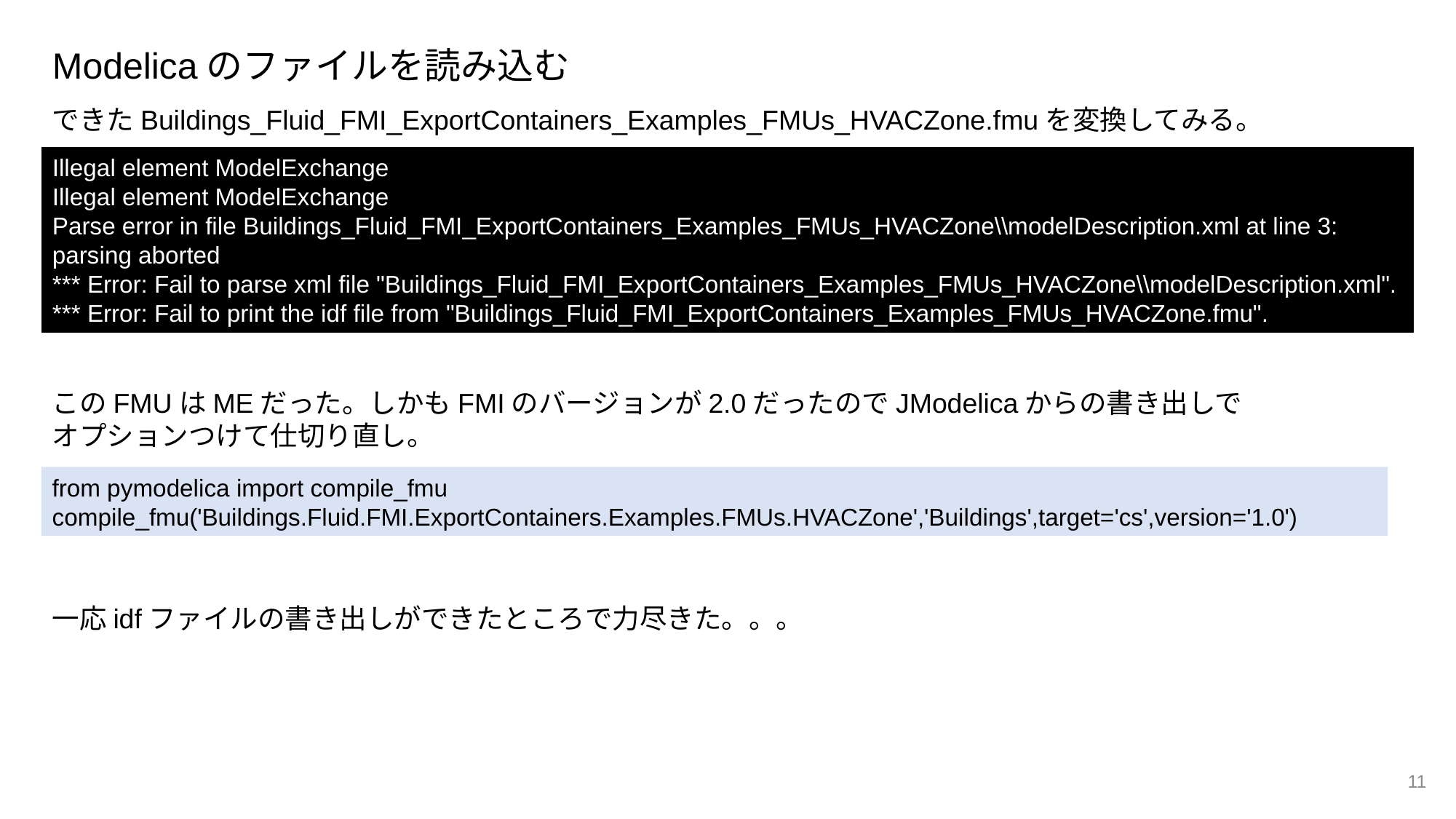

Modelicaのファイルを読み込む
できたBuildings_Fluid_FMI_ExportContainers_Examples_FMUs_HVACZone.fmuを変換してみる。
Illegal element ModelExchange
Illegal element ModelExchange
Parse error in file Buildings_Fluid_FMI_ExportContainers_Examples_FMUs_HVACZone\\modelDescription.xml at line 3:
parsing aborted
*** Error: Fail to parse xml file "Buildings_Fluid_FMI_ExportContainers_Examples_FMUs_HVACZone\\modelDescription.xml".
*** Error: Fail to print the idf file from "Buildings_Fluid_FMI_ExportContainers_Examples_FMUs_HVACZone.fmu".
このFMUはMEだった。しかもFMIのバージョンが2.0だったのでJModelicaからの書き出しで
オプションつけて仕切り直し。
from pymodelica import compile_fmu
compile_fmu('Buildings.Fluid.FMI.ExportContainers.Examples.FMUs.HVACZone','Buildings',target='cs',version='1.0')
一応idfファイルの書き出しができたところで力尽きた。。。
11